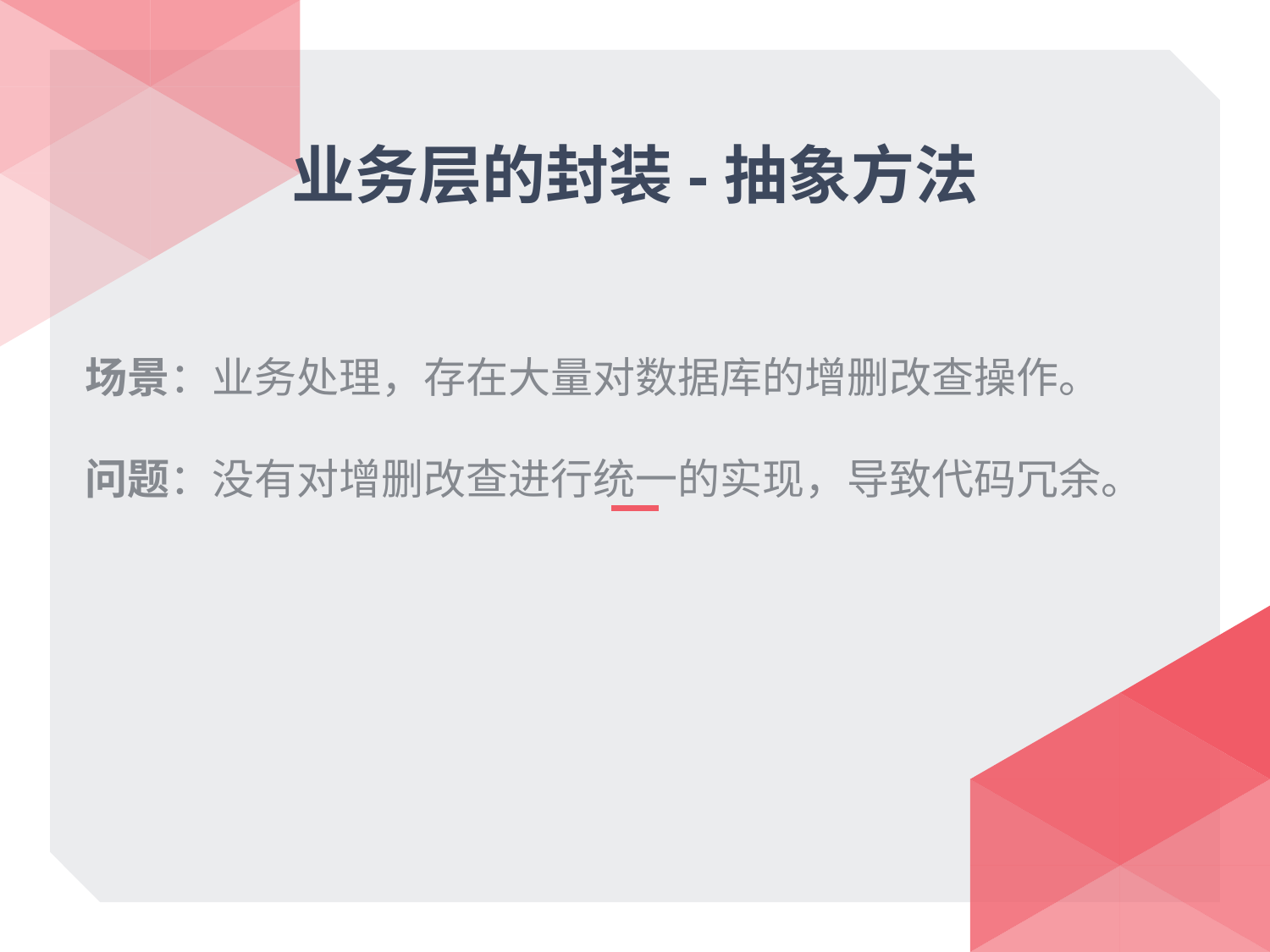

# 业务层的封装-抽象方法
场景：业务处理，存在大量对数据库的增删改查操作。
问题：没有对增删改查进行统一的实现，导致代码冗余。